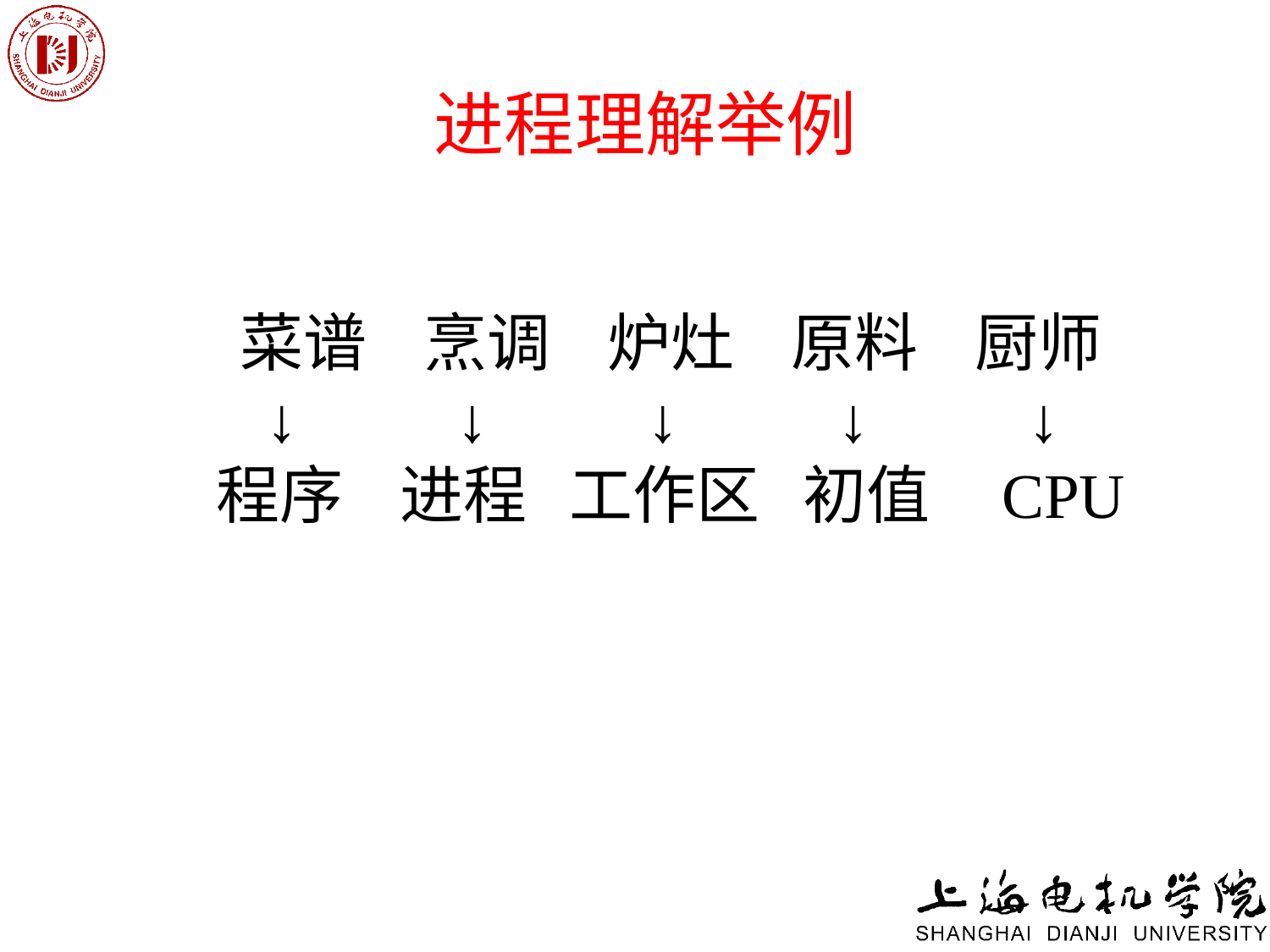

# 进程理解举例
菜谱    烹调    炉灶    原料    厨师
        ↓          ↓          ↓          ↓          ↓
程序    进程   工作区   初值    CPU